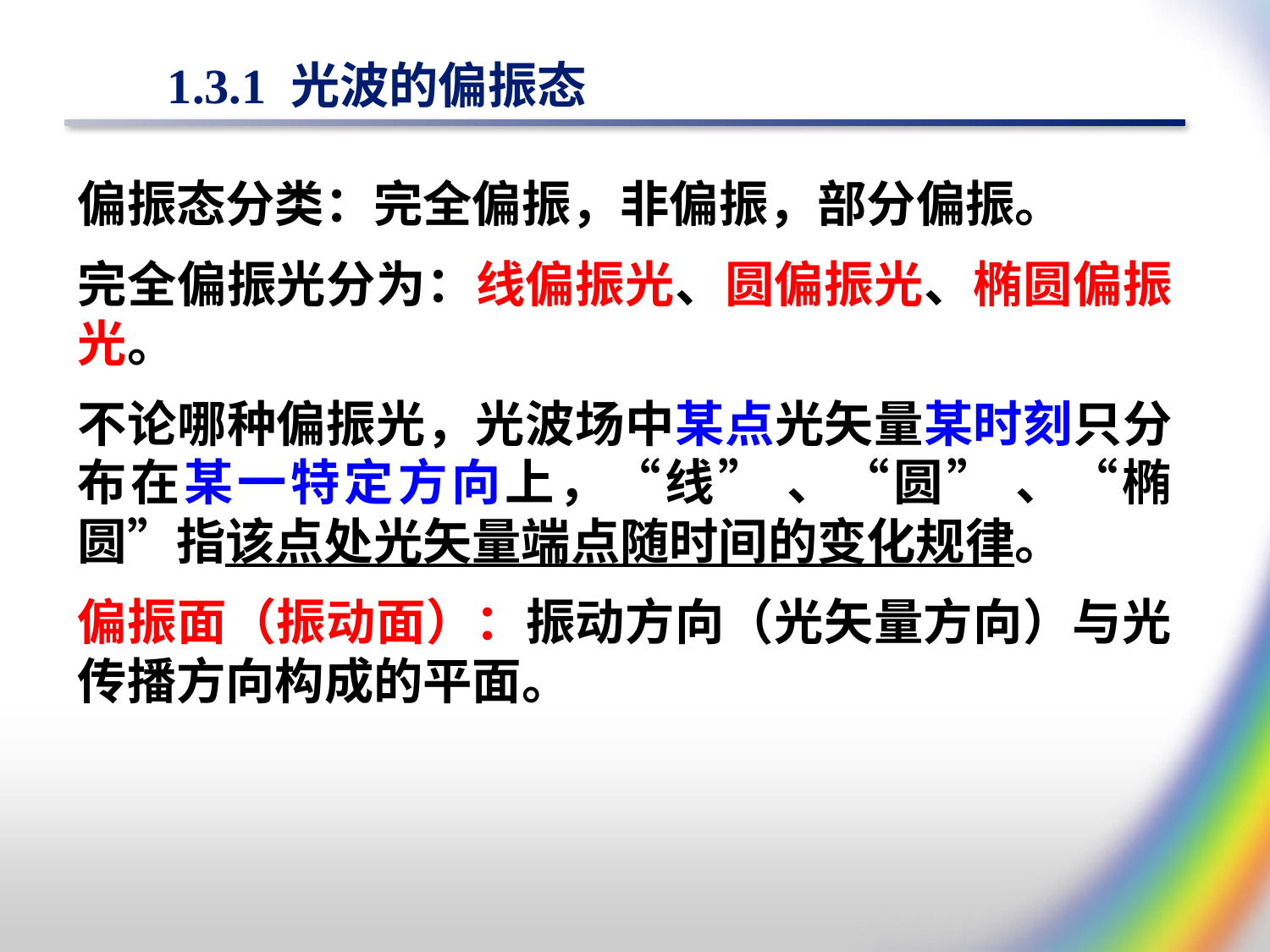

# 1.3.1 光波的偏振态

偏振态分类：完全偏振，非偏振，部分偏振。
完全偏振光分为：线偏振光、圆偏振光、椭圆偏振光。
不论哪种偏振光，光波场中某点光矢量某时刻只分布在某一特定方向上，“线” 、“圆” 、“椭圆”指该点处光矢量端点随时间的变化规律。
偏振面（振动面）：振动方向（光矢量方向）与光传播方向构成的平面。